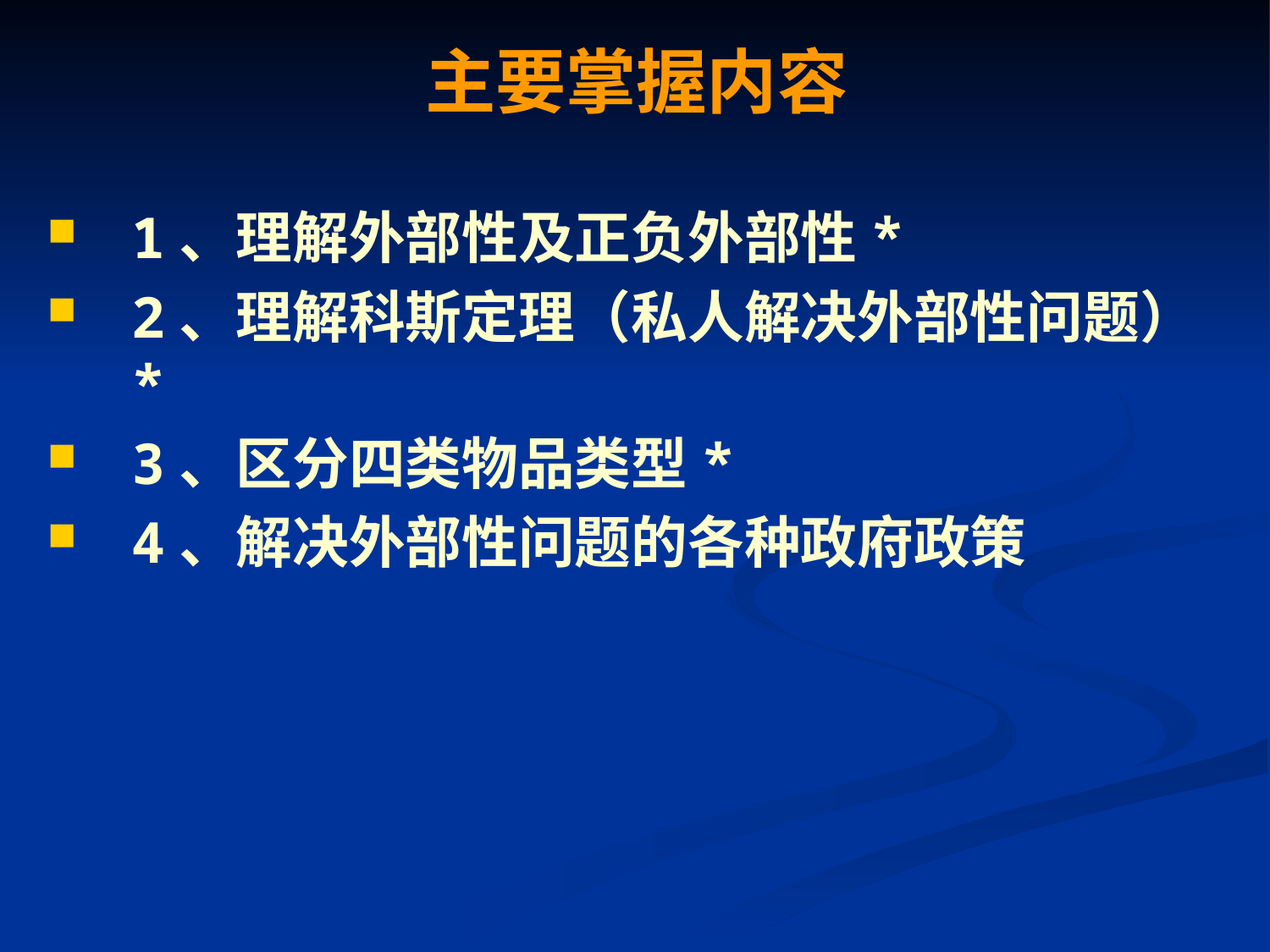

# 主要掌握内容
1、理解外部性及正负外部性*
2、理解科斯定理（私人解决外部性问题）*
3、区分四类物品类型*
4、解决外部性问题的各种政府政策

17